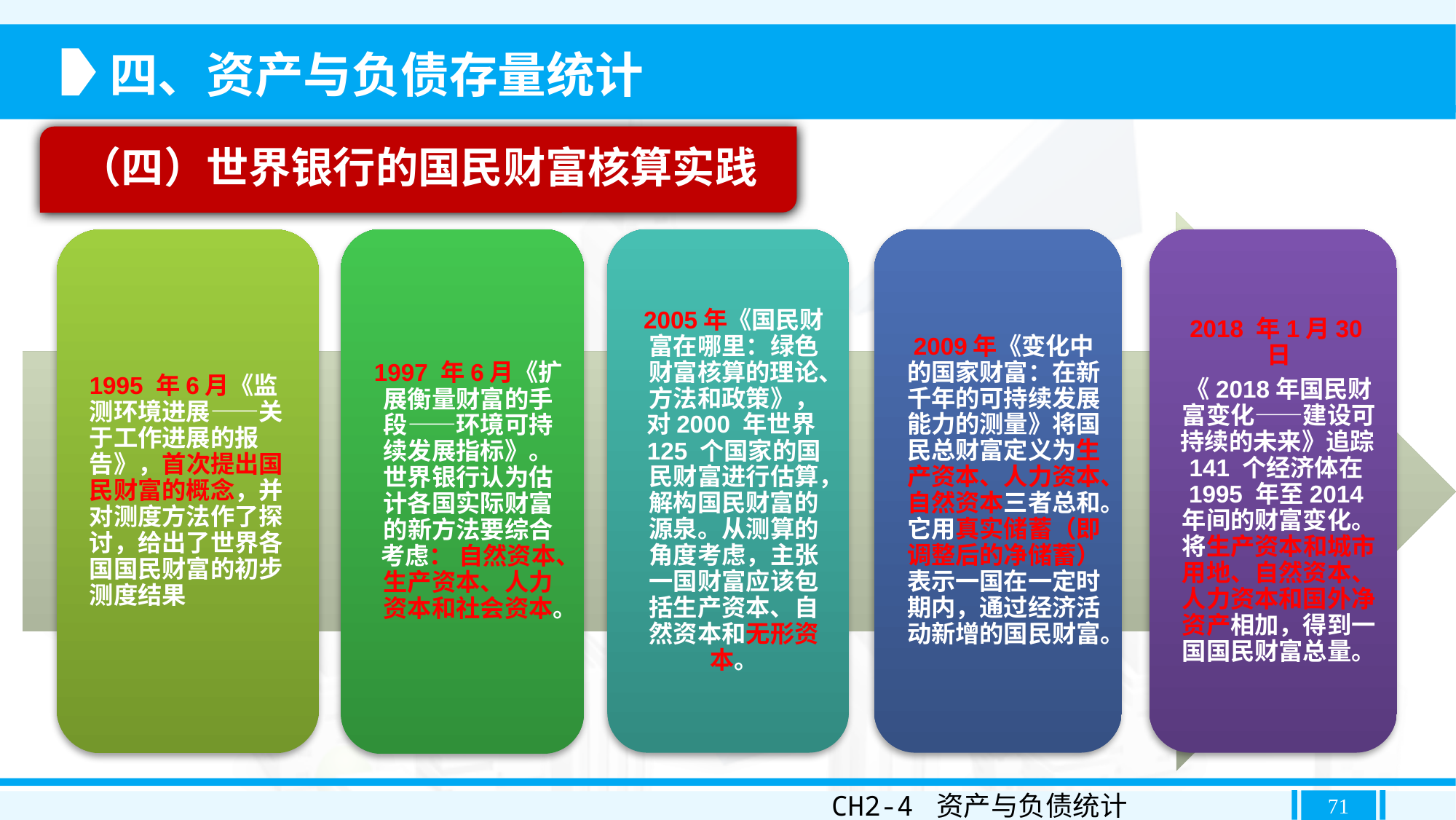

四、资产与负债存量统计

（四）世界银行的国民财富核算实践
1995 年6月《监测环境进展——关于工作进展的报告》，首次提出国民财富的概念，并对测度方法作了探讨，给出了世界各国国民财富的初步测度结果
1997 年6月《扩展衡量财富的手段——环境可持续发展指标》。世界银行认为估计各国实际财富的新方法要综合考虑： 自然资本、生产资本、人力资本和社会资本。
2005年《国民财富在哪里：绿色财富核算的理论、方法和政策》，对2000 年世界125 个国家的国民财富进行估算，解构国民财富的源泉。从测算的角度考虑，主张一国财富应该包括生产资本、自然资本和无形资本。
2009年《变化中的国家财富：在新千年的可持续发展能力的测量》将国民总财富定义为生产资本、人力资本、自然资本三者总和。它用真实储蓄（即调整后的净储蓄）表示一国在一定时期内，通过经济活动新增的国民财富。
2018 年1月30日
《2018年国民财富变化——建设可持续的未来》追踪141 个经济体在1995 年至2014年间的财富变化。将生产资本和城市用地、自然资本、人力资本和国外净资产相加，得到一国国民财富总量。
CH2-4 资产与负债统计
71